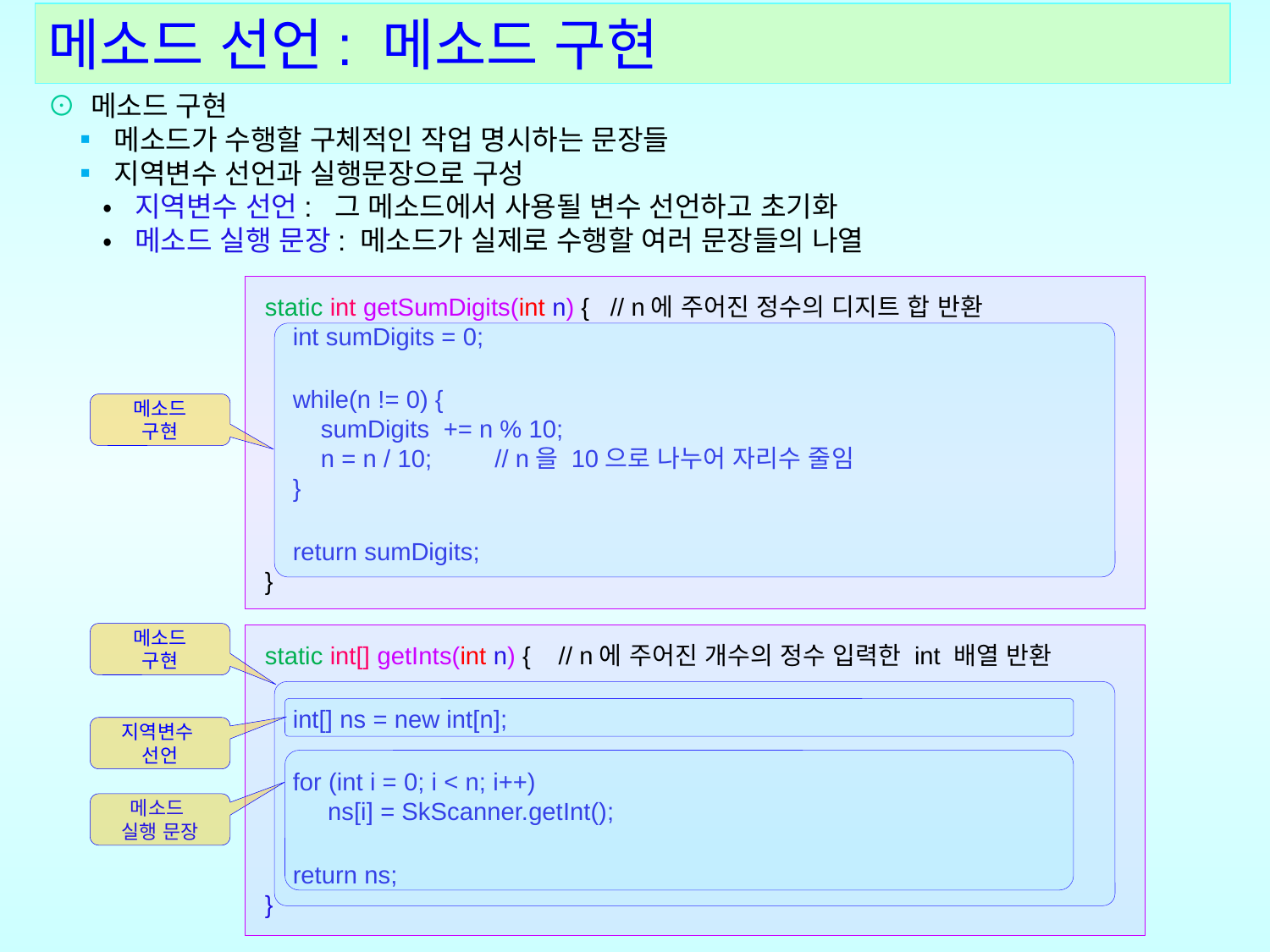

메소드 선언: 메소드 구현
⊙ 메소드 구현
   ▪ 메소드가 수행할 구체적인 작업 명시하는 문장들
   ▪ 지역변수 선언과 실행문장으로 구성
       •  지역변수 선언:  그 메소드에서 사용될 변수 선언하고 초기화
       •  메소드 실행 문장: 메소드가 실제로 수행할 여러 문장들의 나열

static int getSumDigits(int n) {   // n에 주어진 정수의 디지트 합 반환
    int sumDigits = 0;

    while(n != 0) {
        sumDigits  += n % 10;
        n = n / 10;         // n을 10으로 나누어 자리수 줄임
    }

    return sumDigits;
}

메소드
구현
메소드
구현
static int[] getInts(int n) {    // n에 주어진 개수의 정수 입력한 int 배열 반환

    int[] ns = new int[n];

    for (int i = 0; i < n; i++)
         ns[i] = SkScanner.getInt();

    return ns;
}

지역변수
선언

메소드
실행 문장